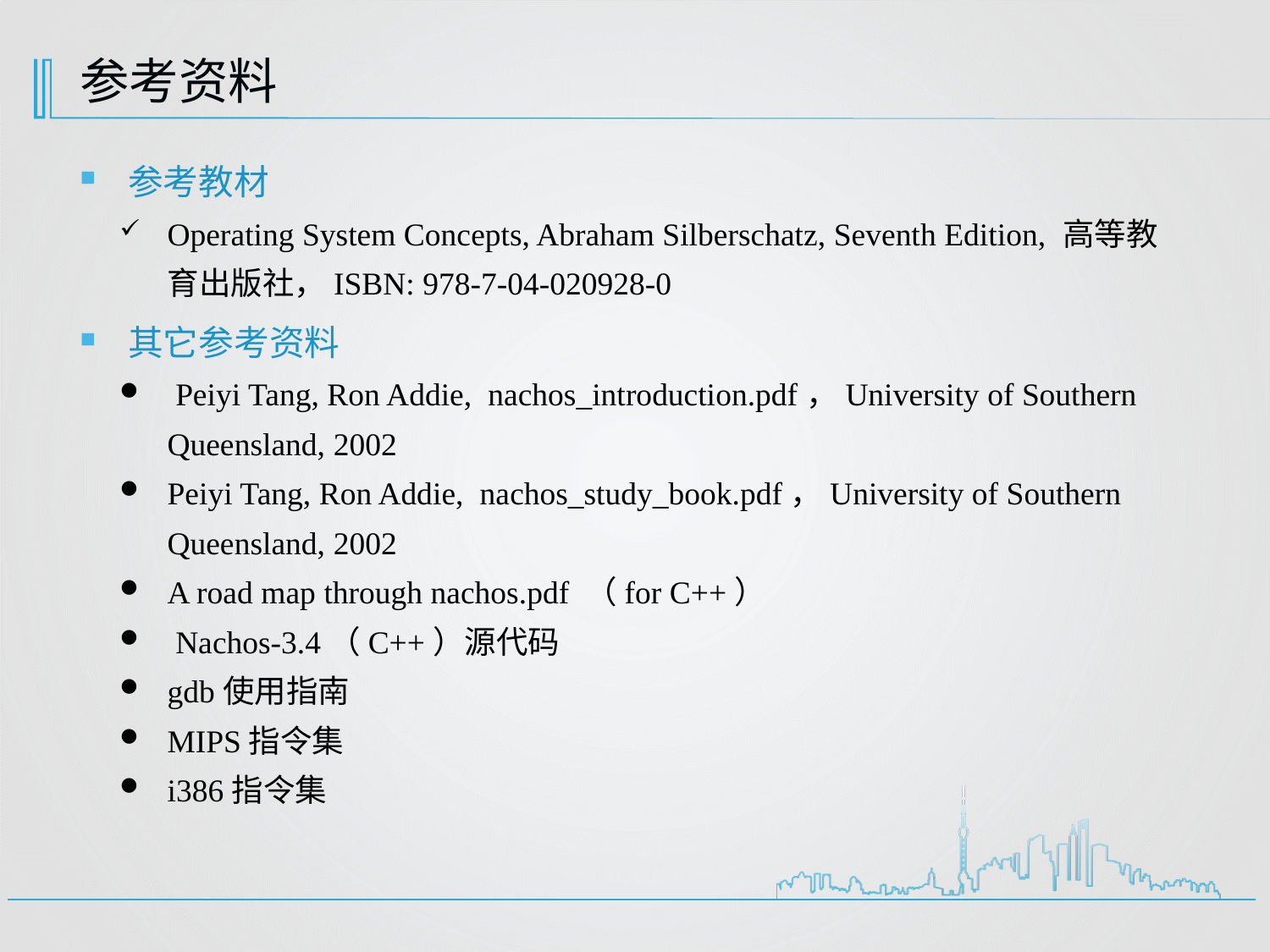

# 参考资料
参考教材
Operating System Concepts, Abraham Silberschatz, Seventh Edition, 高等教育出版社，ISBN: 978-7-04-020928-0
其它参考资料
 Peiyi Tang, Ron Addie,  nachos_introduction.pdf，University of Southern Queensland, 2002
Peiyi Tang, Ron Addie,  nachos_study_book.pdf，University of Southern Queensland, 2002
A road map through nachos.pdf （for C++）
 Nachos-3.4（C++）源代码
gdb使用指南
MIPS指令集
i386指令集